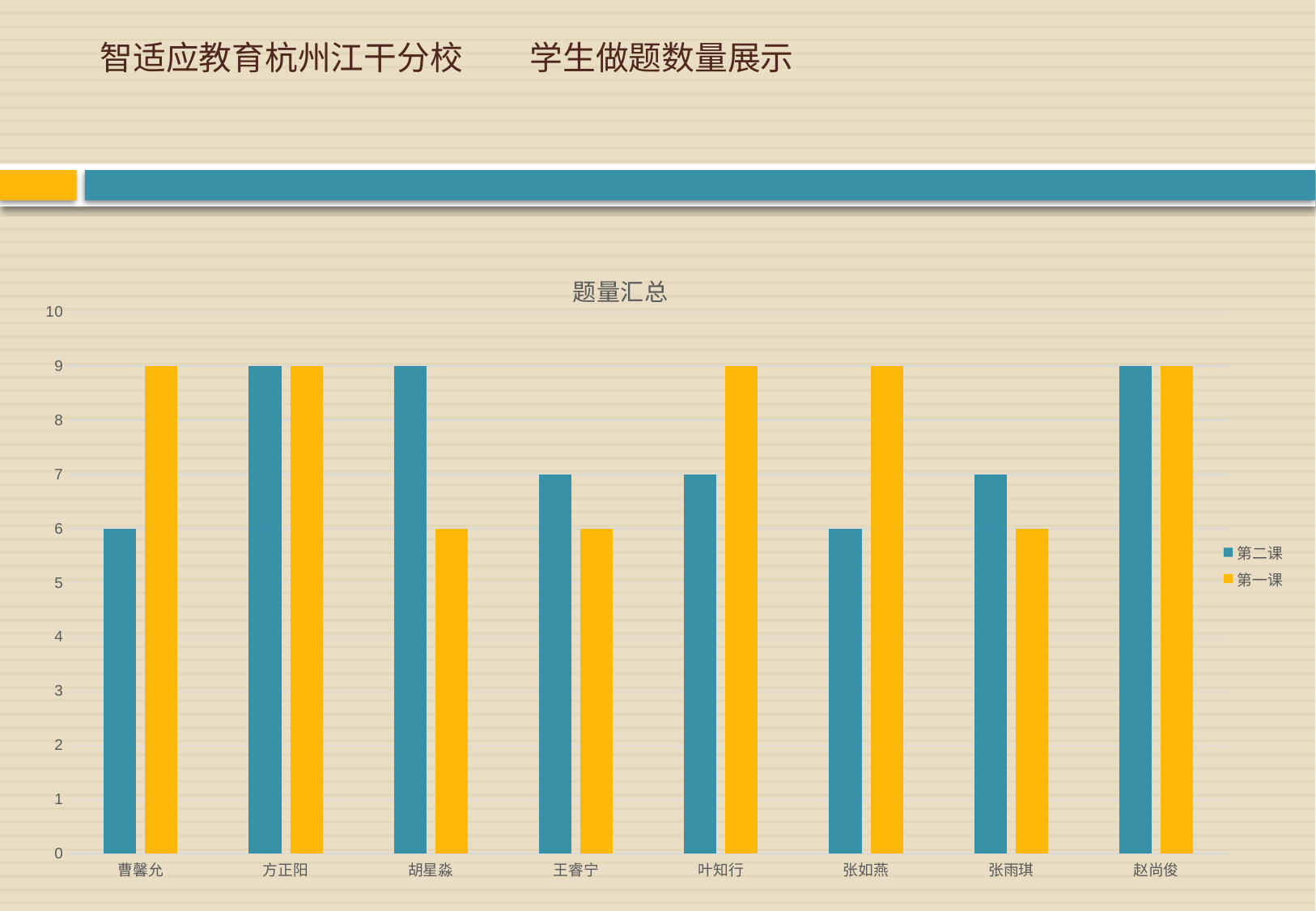

# 智适应教育杭州江干分校         学生做题数量展示

### Chart: 题量汇总

| Category | 第二课 | 第一课 |
|---|---|---|
| 曹馨允 | 6.0 | 9.0 |
| 方正阳 | 9.0 | 9.0 |
| 胡星淼 | 9.0 | 6.0 |
| 王睿宁 | 7.0 | 6.0 |
| 叶知行 | 7.0 | 9.0 |
| 张如燕 | 6.0 | 9.0 |
| 张雨琪 | 7.0 | 6.0 |
| 赵尚俊 | 9.0 | 9.0 |